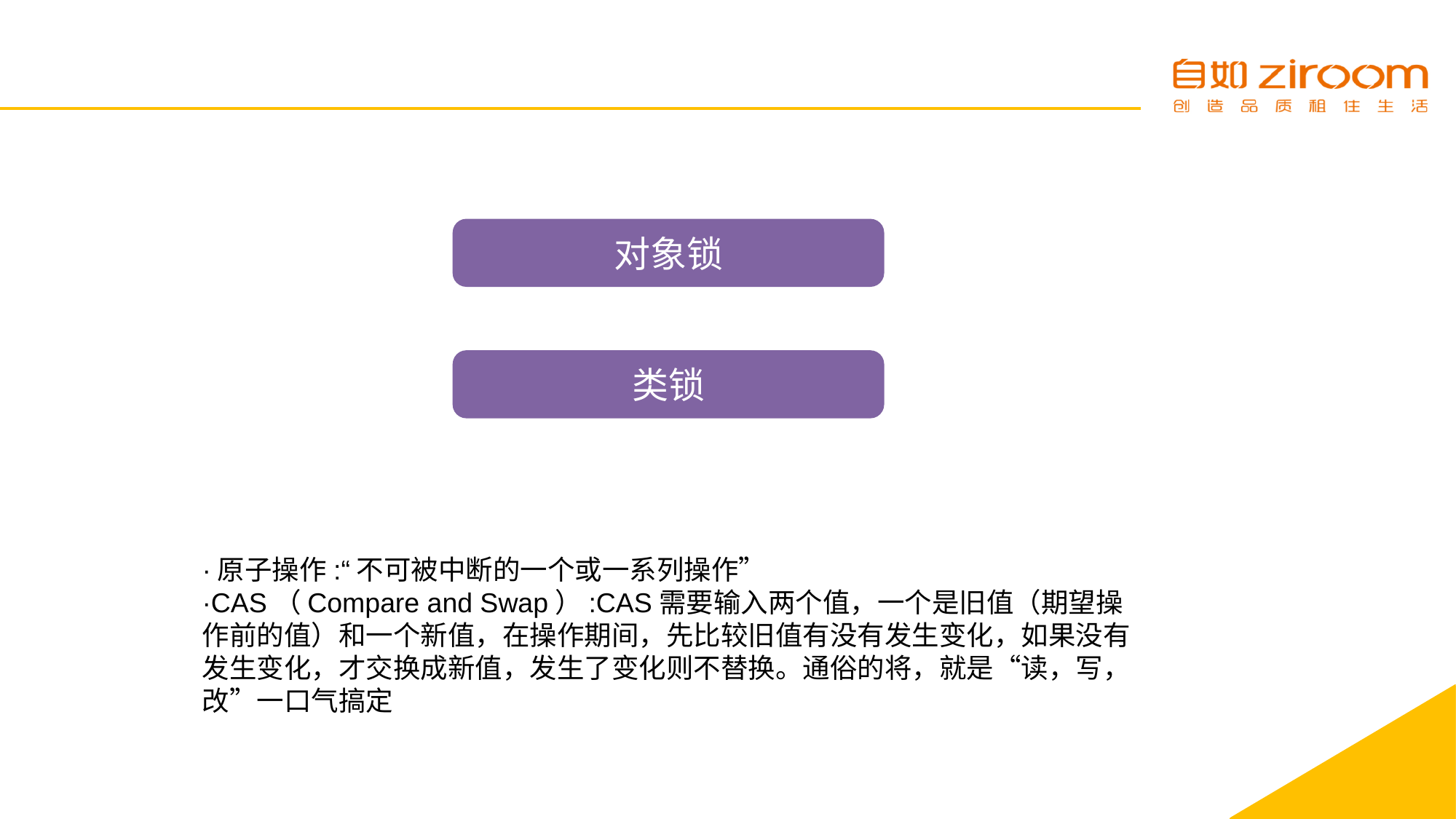

对象锁
类锁
·原子操作:“不可被中断的一个或一系列操作”
·CAS（Compare and Swap）:CAS需要输入两个值，一个是旧值（期望操作前的值）和一个新值，在操作期间，先比较旧值有没有发生变化，如果没有发生变化，才交换成新值，发生了变化则不替换。通俗的将，就是“读，写，改”一口气搞定